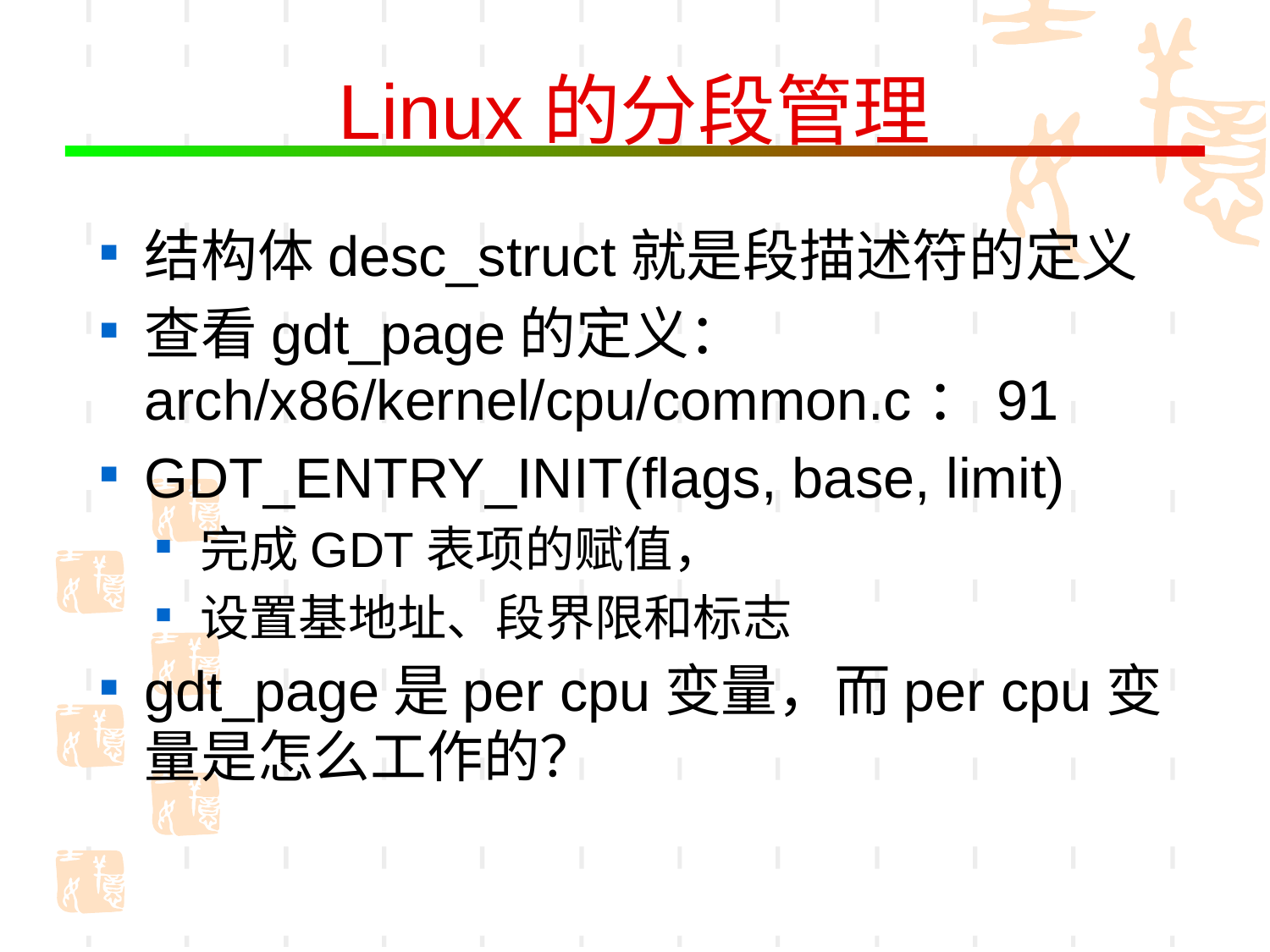

# Linux的分段管理
结构体desc_struct就是段描述符的定义
查看gdt_page的定义： arch/x86/kernel/cpu/common.c：91
GDT_ENTRY_INIT(flags, base, limit)
完成GDT表项的赋值，
设置基地址、段界限和标志
gdt_page是per cpu变量，而per cpu变量是怎么工作的？